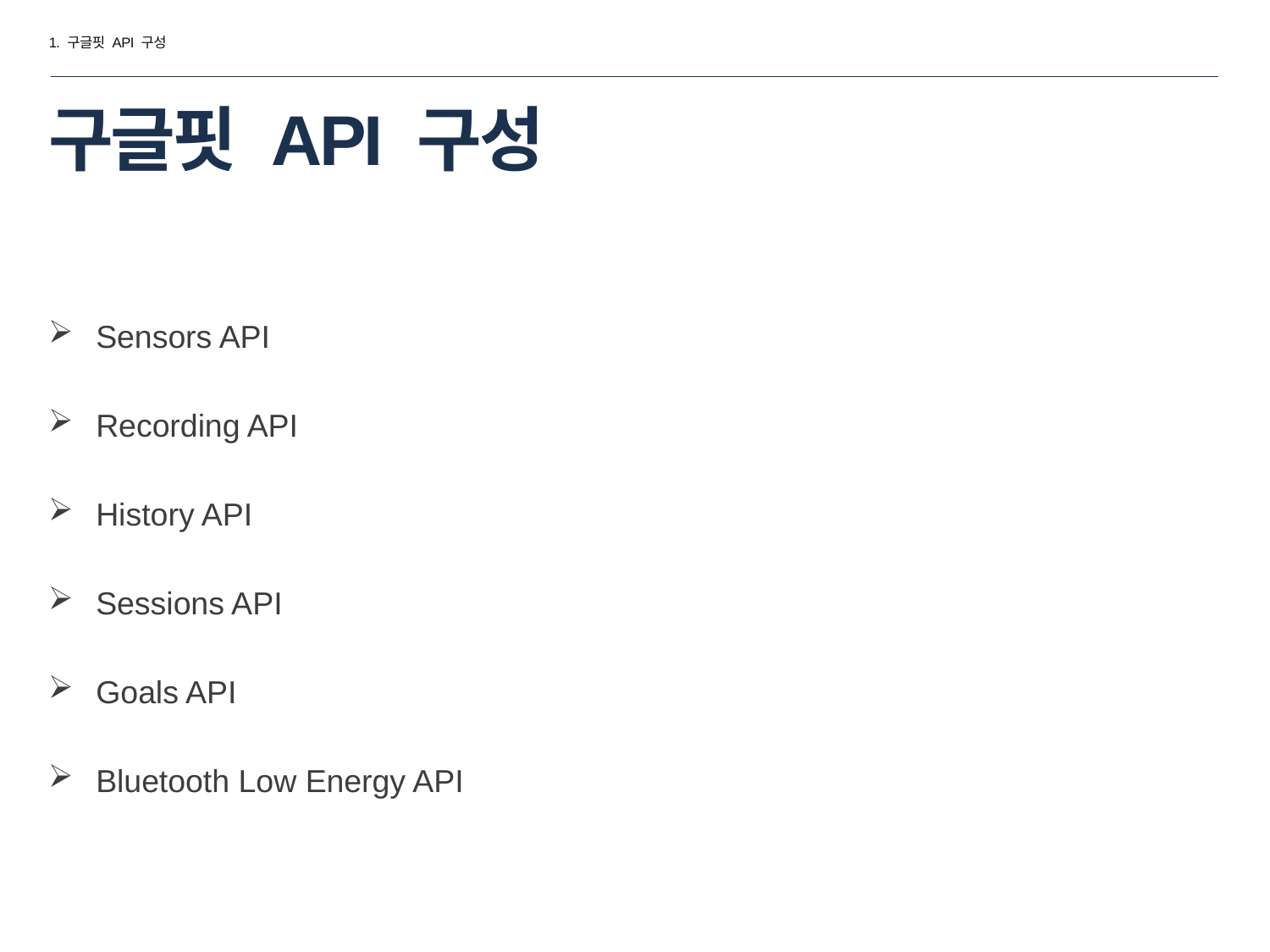

1. 구글핏 API 구성
# 구글핏 API 구성
Sensors API

Recording API

History API

Sessions API

Goals API

Bluetooth Low Energy API